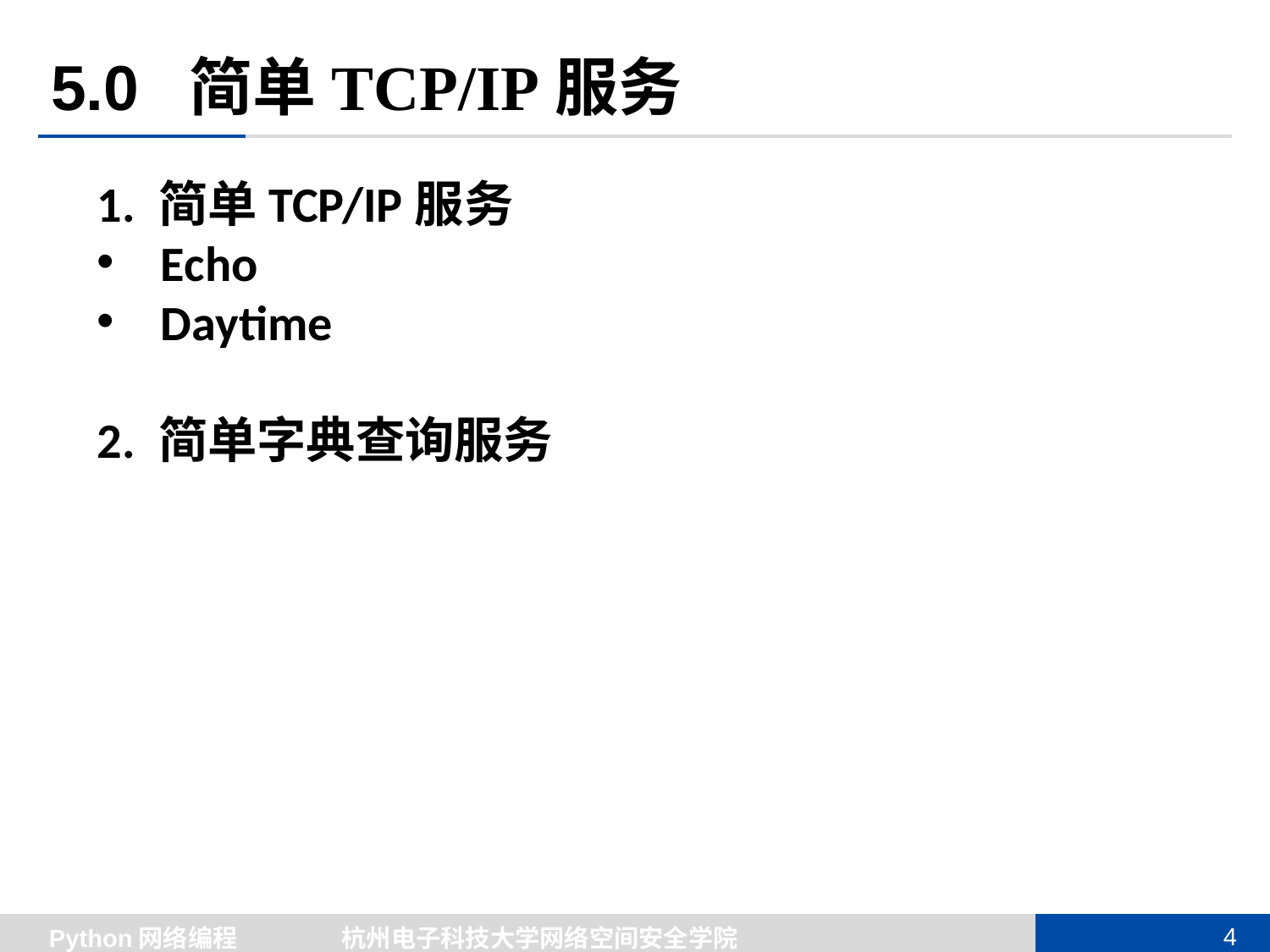

# 5.0  简单TCP/IP服务
1. 简单TCP/IP服务
Echo
Daytime

2. 简单字典查询服务